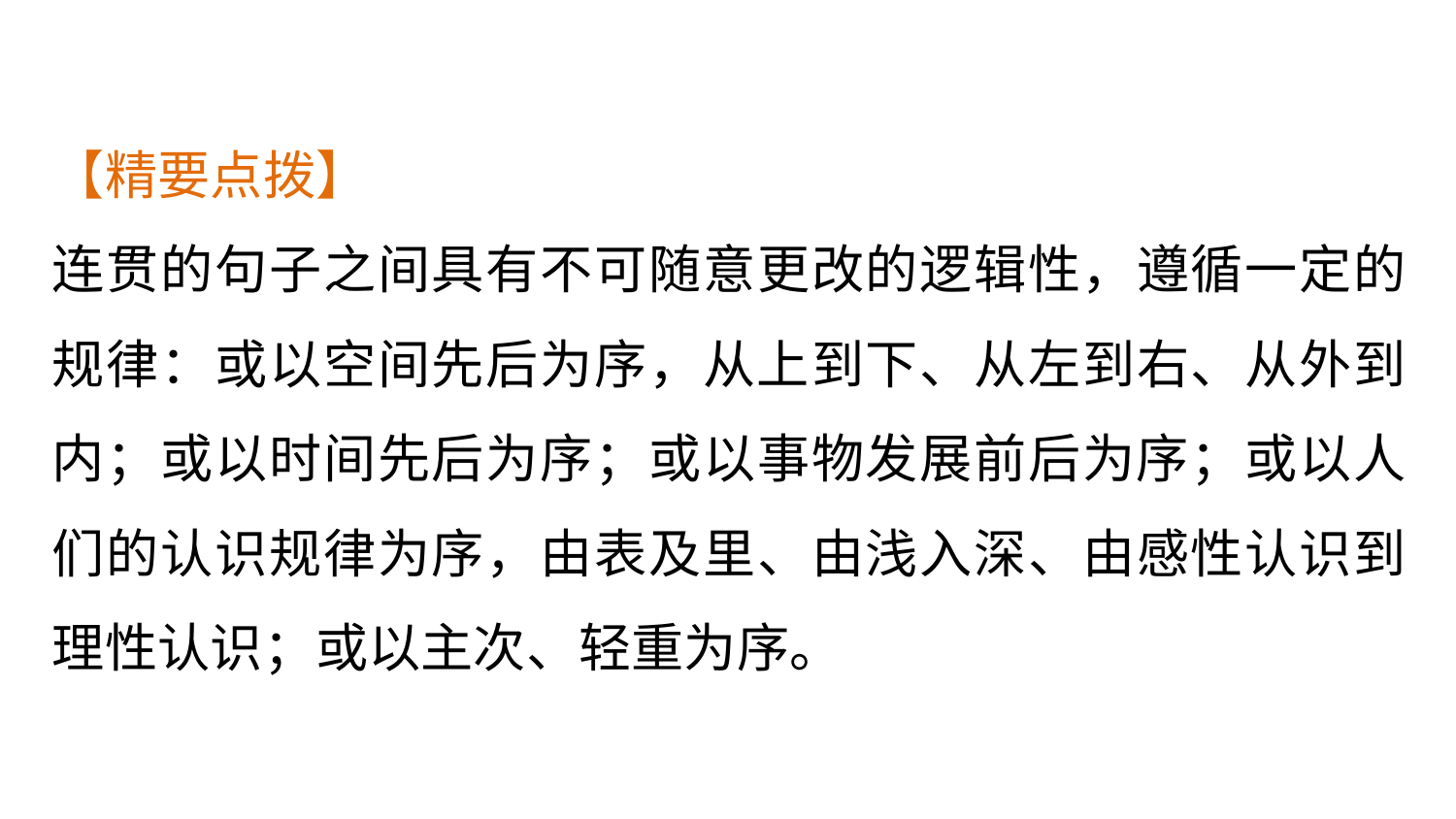

【精要点拨】
连贯的句子之间具有不可随意更改的逻辑性，遵循一定的规律：或以空间先后为序，从上到下、从左到右、从外到内；或以时间先后为序；或以事物发展前后为序；或以人们的认识规律为序，由表及里、由浅入深、由感性认识到理性认识；或以主次、轻重为序。